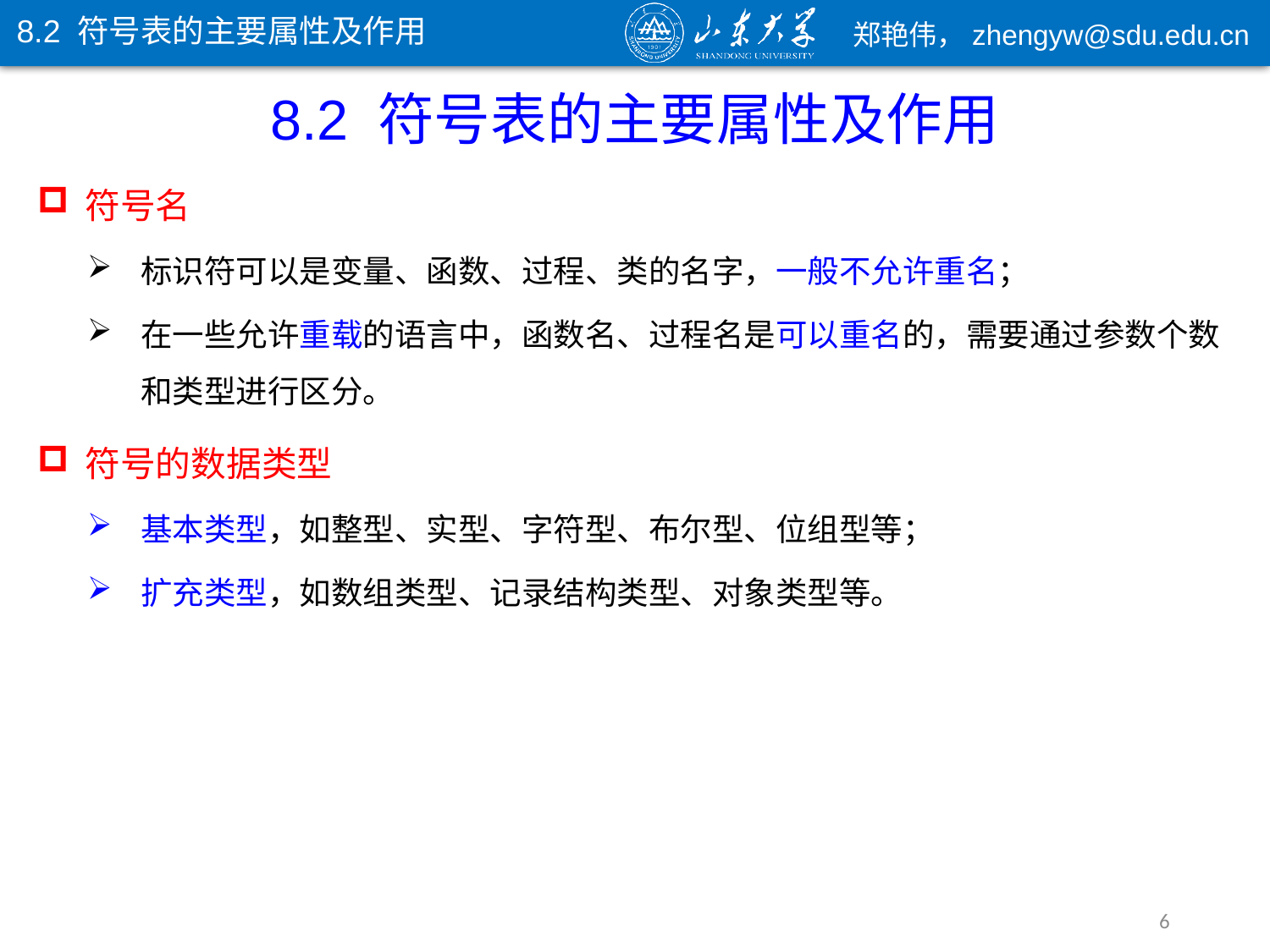

8.2 符号表的主要属性及作用
8.2 符号表的主要属性及作用
符号名
标识符可以是变量、函数、过程、类的名字，一般不允许重名；
在一些允许重载的语言中，函数名、过程名是可以重名的，需要通过参数个数和类型进行区分。
符号的数据类型
基本类型，如整型、实型、字符型、布尔型、位组型等；
扩充类型，如数组类型、记录结构类型、对象类型等。
6